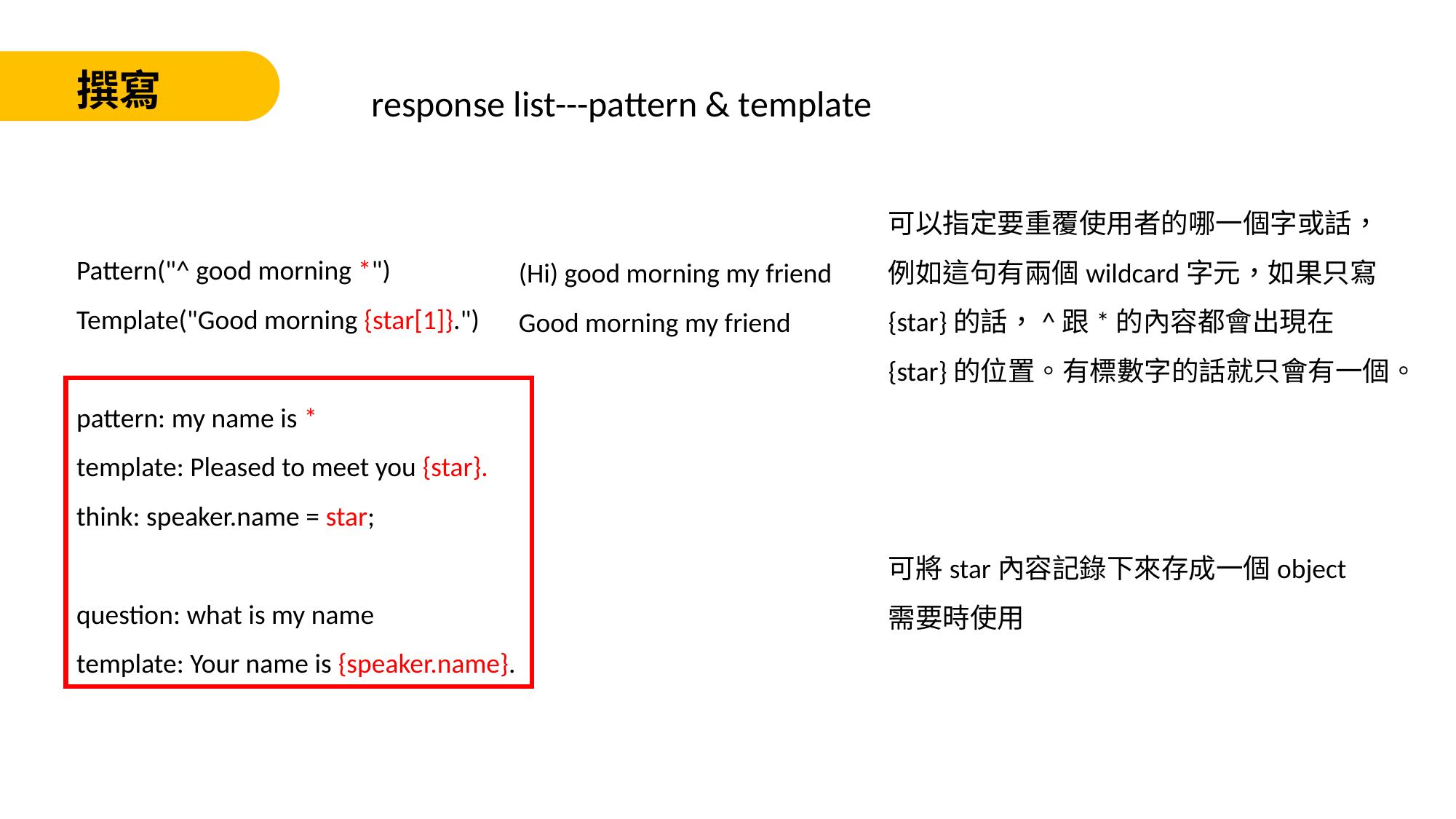

response list---pattern & template
撰寫
可以指定要重覆使用者的哪一個字或話，例如這句有兩個wildcard字元，如果只寫{star}的話，^跟*的內容都會出現在{star}的位置。有標數字的話就只會有一個。
Pattern("^ good morning *")
Template("Good morning {star[1]}.")

pattern: my name is *
template: Pleased to meet you {star}.
think: speaker.name = star;

question: what is my name
template: Your name is {speaker.name}.
(Hi) good morning my friend
Good morning my friend

可將star內容記錄下來存成一個object
需要時使用